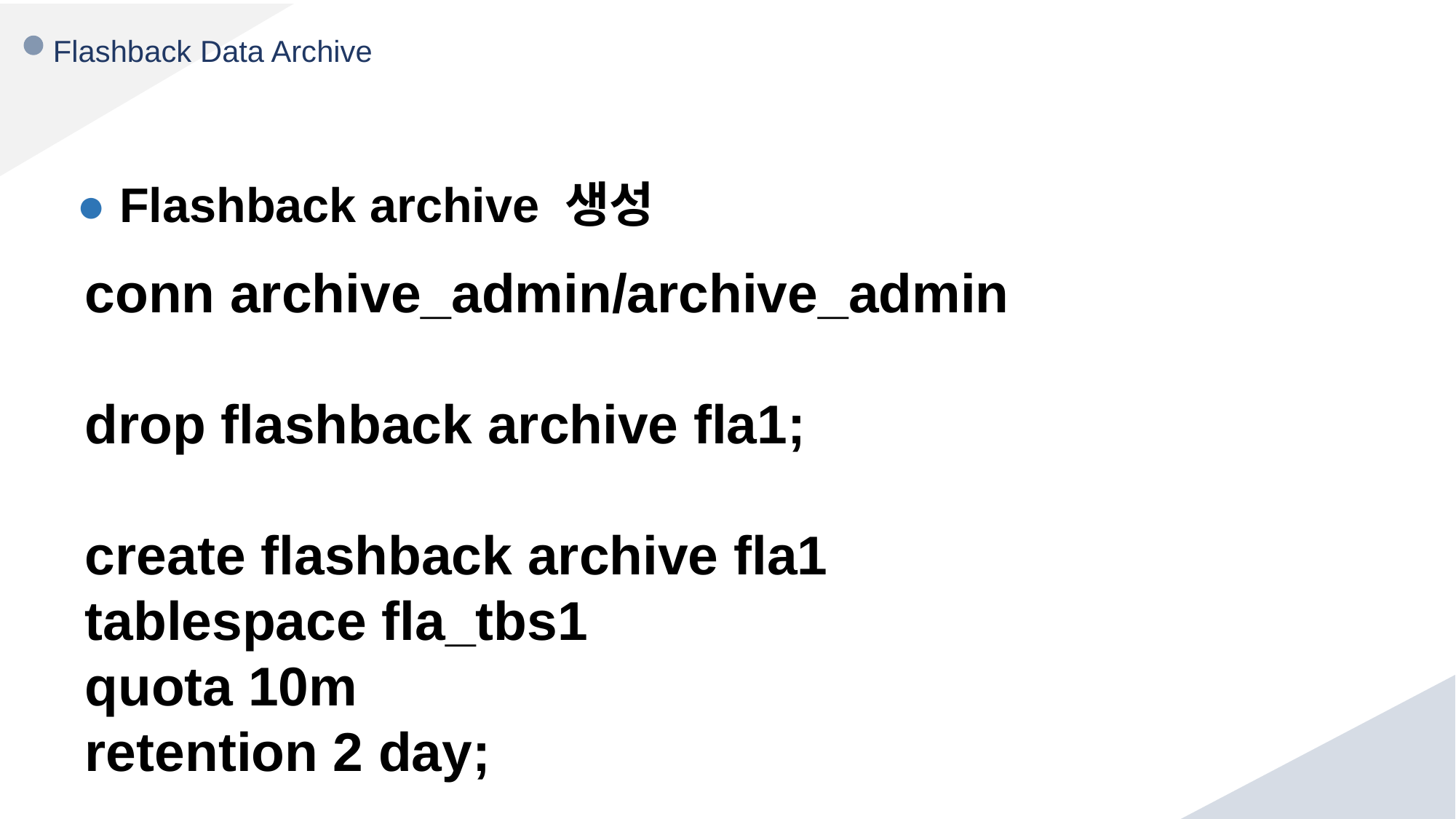

Flashback Data Archive

● Flashback archive 생성
conn archive_admin/archive_admin

drop flashback archive fla1;

create flashback archive fla1
tablespace fla_tbs1
quota 10m
retention 2 day;